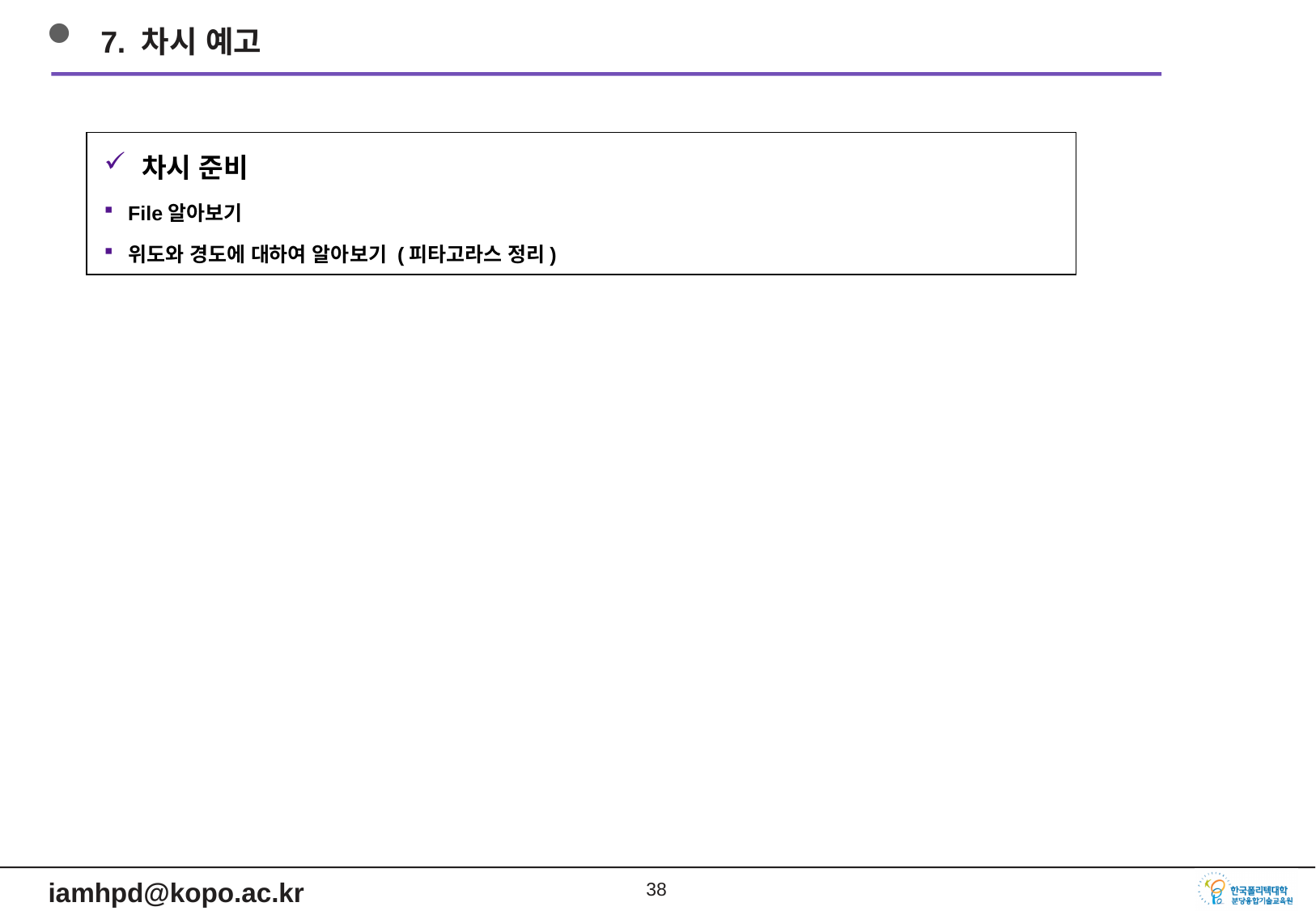

7. 차시 예고
차시 준비
File알아보기
위도와 경도에 대하여 알아보기 (피타고라스 정리)
38